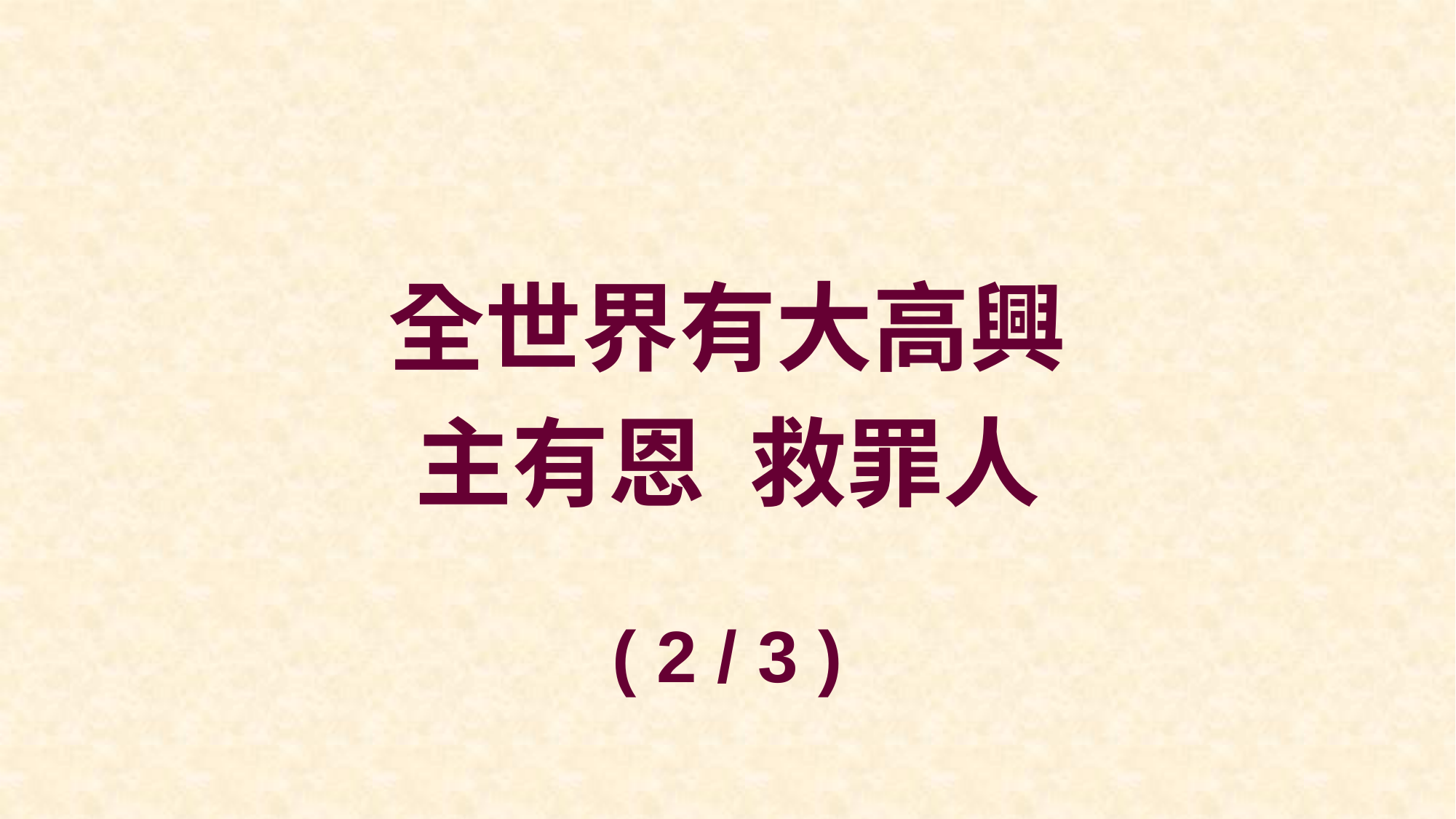

全世界有大高興
主有恩  救罪人
( 2 / 3 )